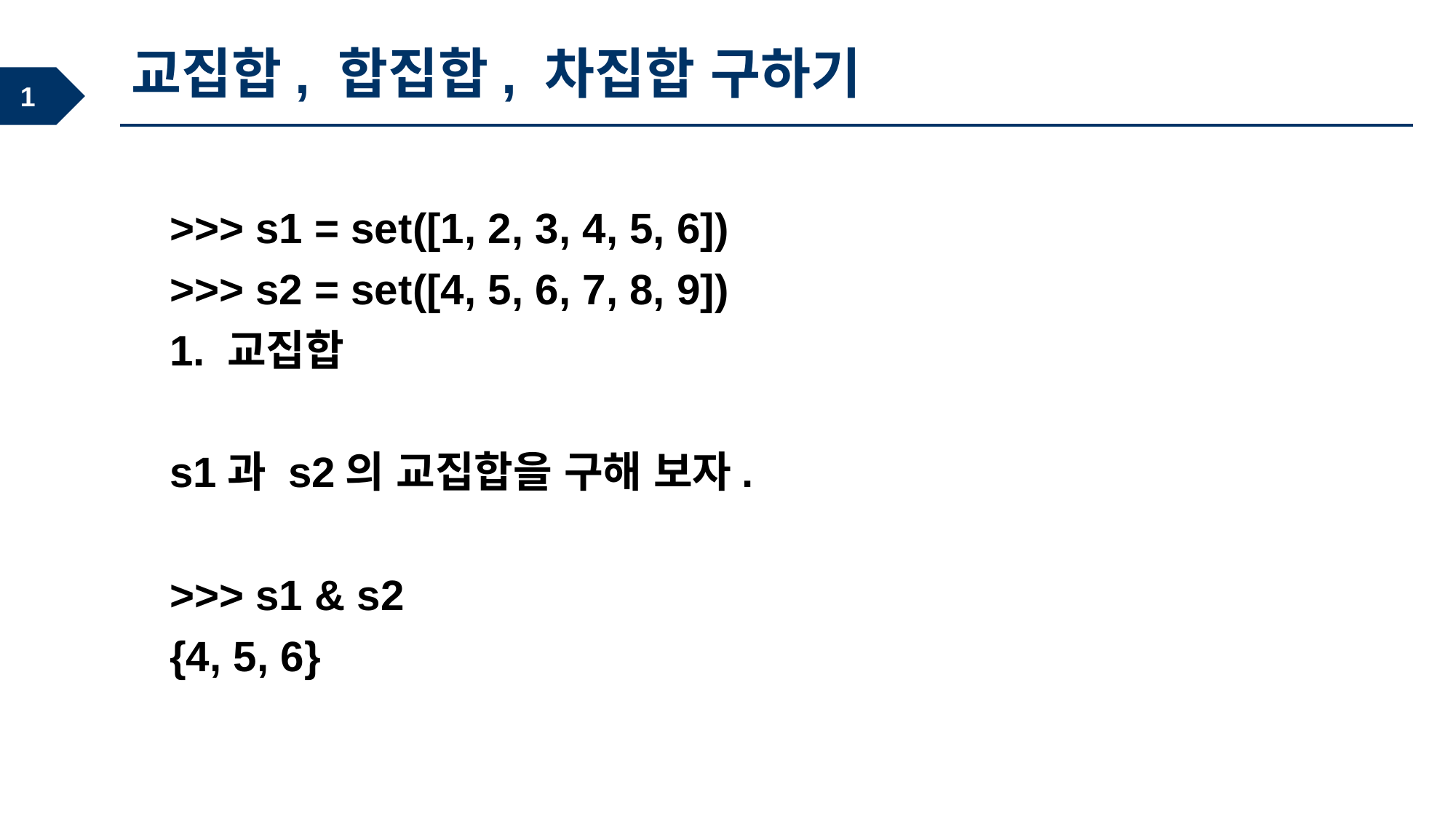

교집합, 합집합, 차집합 구하기
>>> s1 = set([1, 2, 3, 4, 5, 6])
>>> s2 = set([4, 5, 6, 7, 8, 9])
1. 교집합

s1과 s2의 교집합을 구해 보자.

>>> s1 & s2
{4, 5, 6}